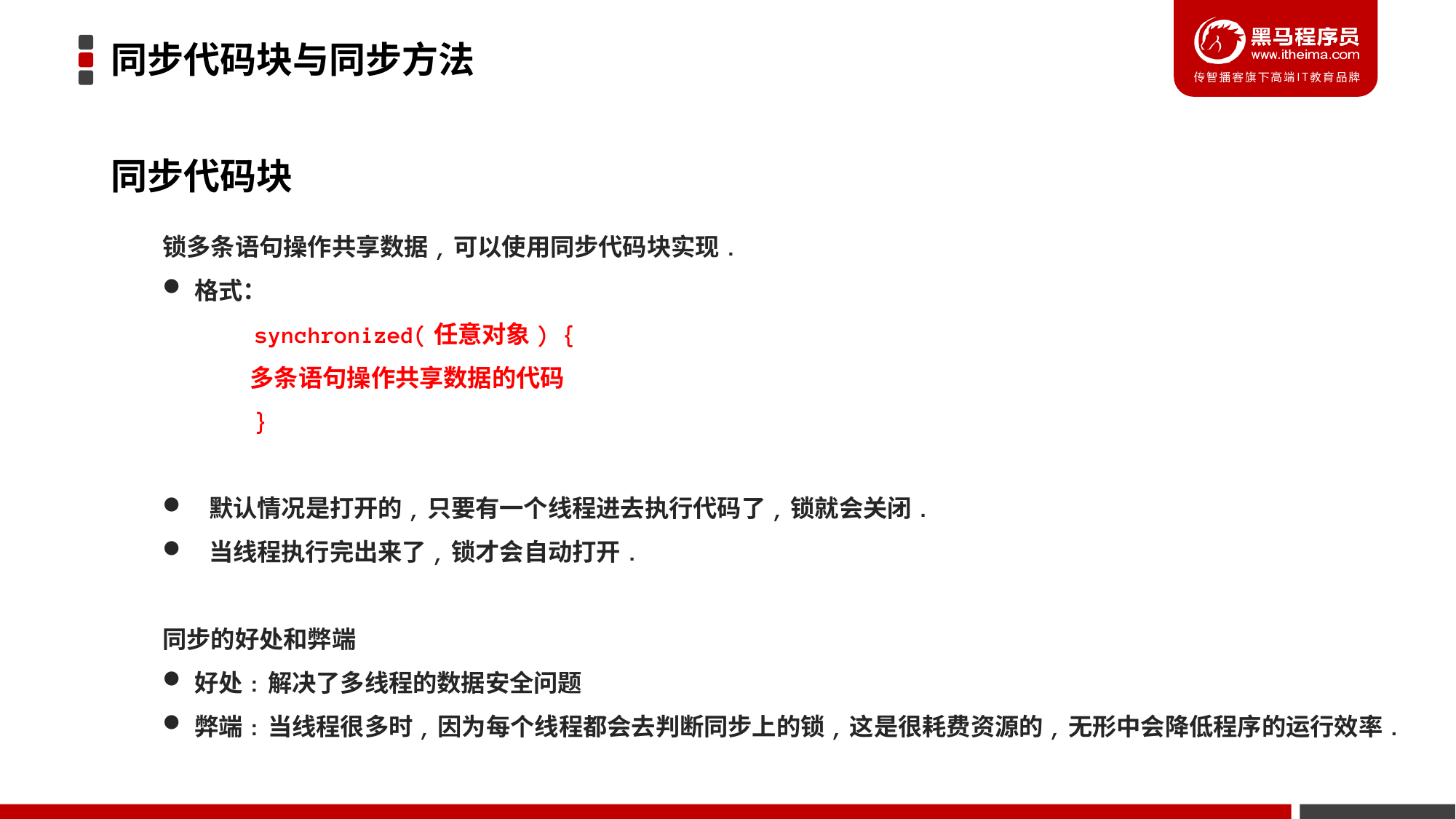

同步代码块与同步方法
同步代码块
锁多条语句操作共享数据,可以使用同步代码块实现.
格式：
       synchronized(任意对象) {
               多条语句操作共享数据的代码
       }

   默认情况是打开的,只要有一个线程进去执行代码了,锁就会关闭.
   当线程执行完出来了,锁才会自动打开.

同步的好处和弊端
好处:解决了多线程的数据安全问题
弊端:当线程很多时,因为每个线程都会去判断同步上的锁,这是很耗费资源的,无形中会降低程序的运行效率.